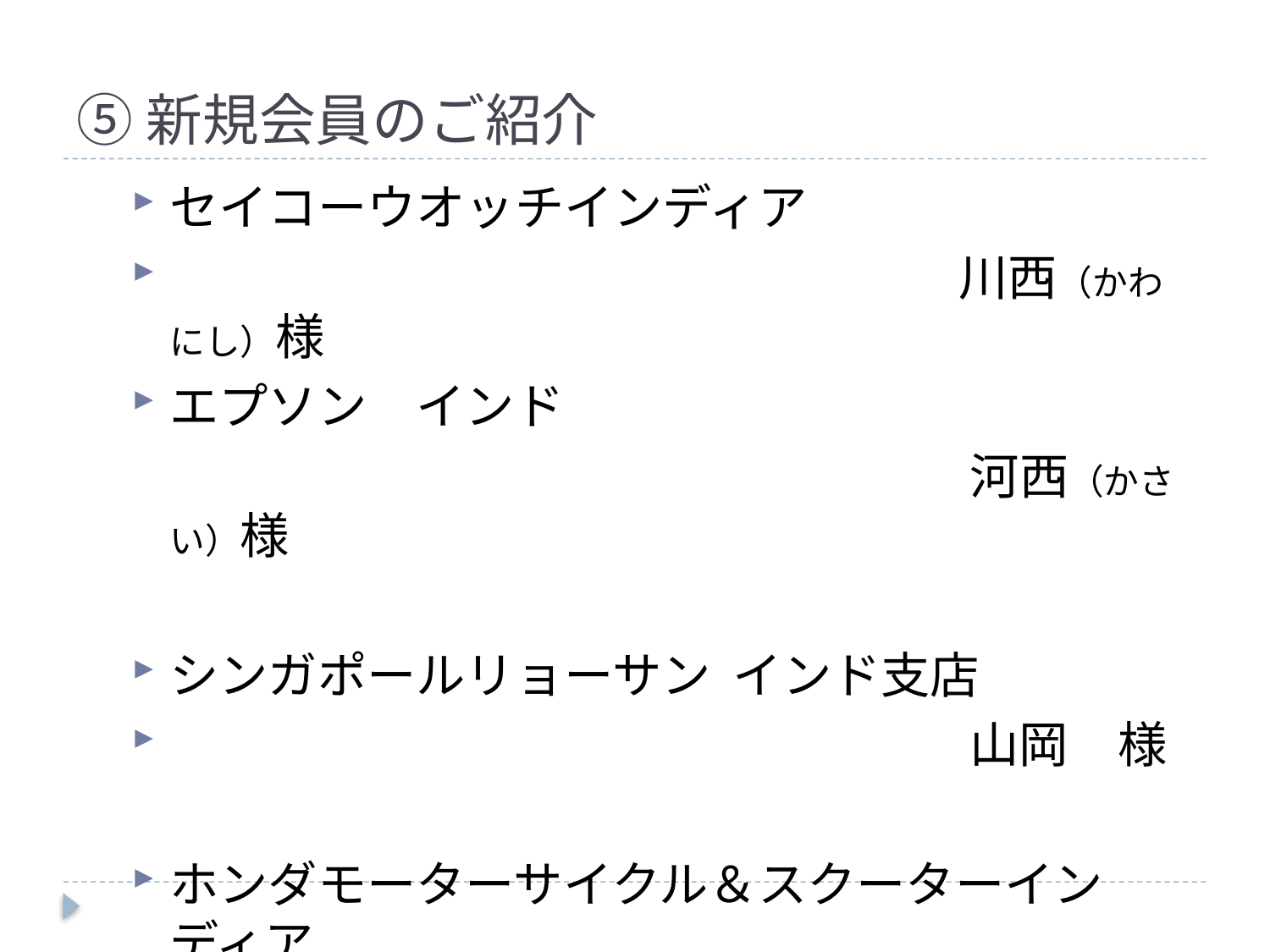

⑤新規会員のご紹介

セイコーウオッチインディア
　　　　　　　　　　　　　　　　川西（かわにし）様
エプソン　インド
　　　　　　　　　　　　　　　　　河西（かさい）様

シンガポールリョーサン  インド支店
　　　　　　　　　　　　　　　　 山岡　様

ホンダモーターサイクル＆スクーターインディア
　　　　　　　　　　　　　　　　吉井　様